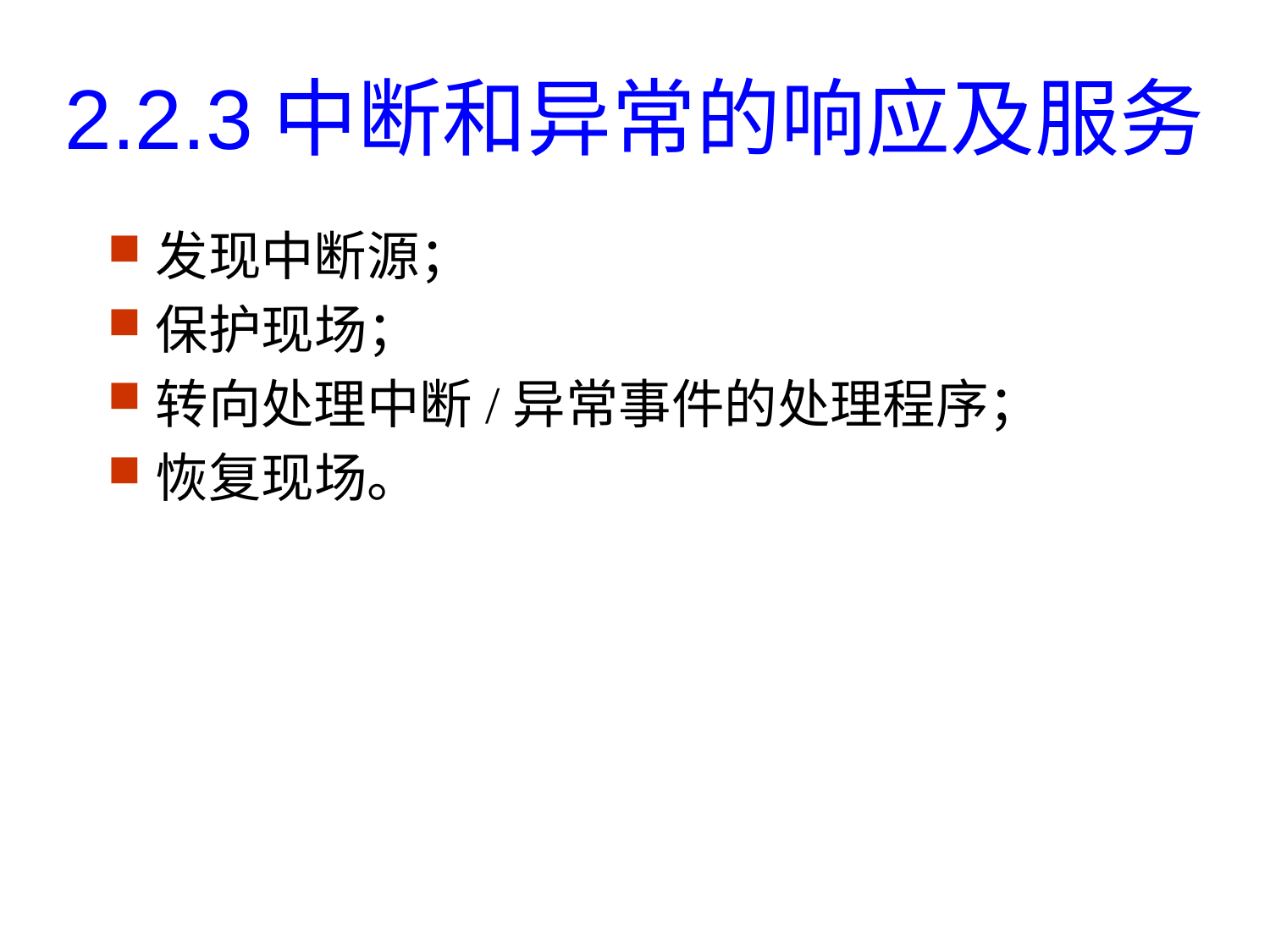

2.2.3中断和异常的响应及服务
发现中断源；
保护现场；
转向处理中断/异常事件的处理程序；
恢复现场。